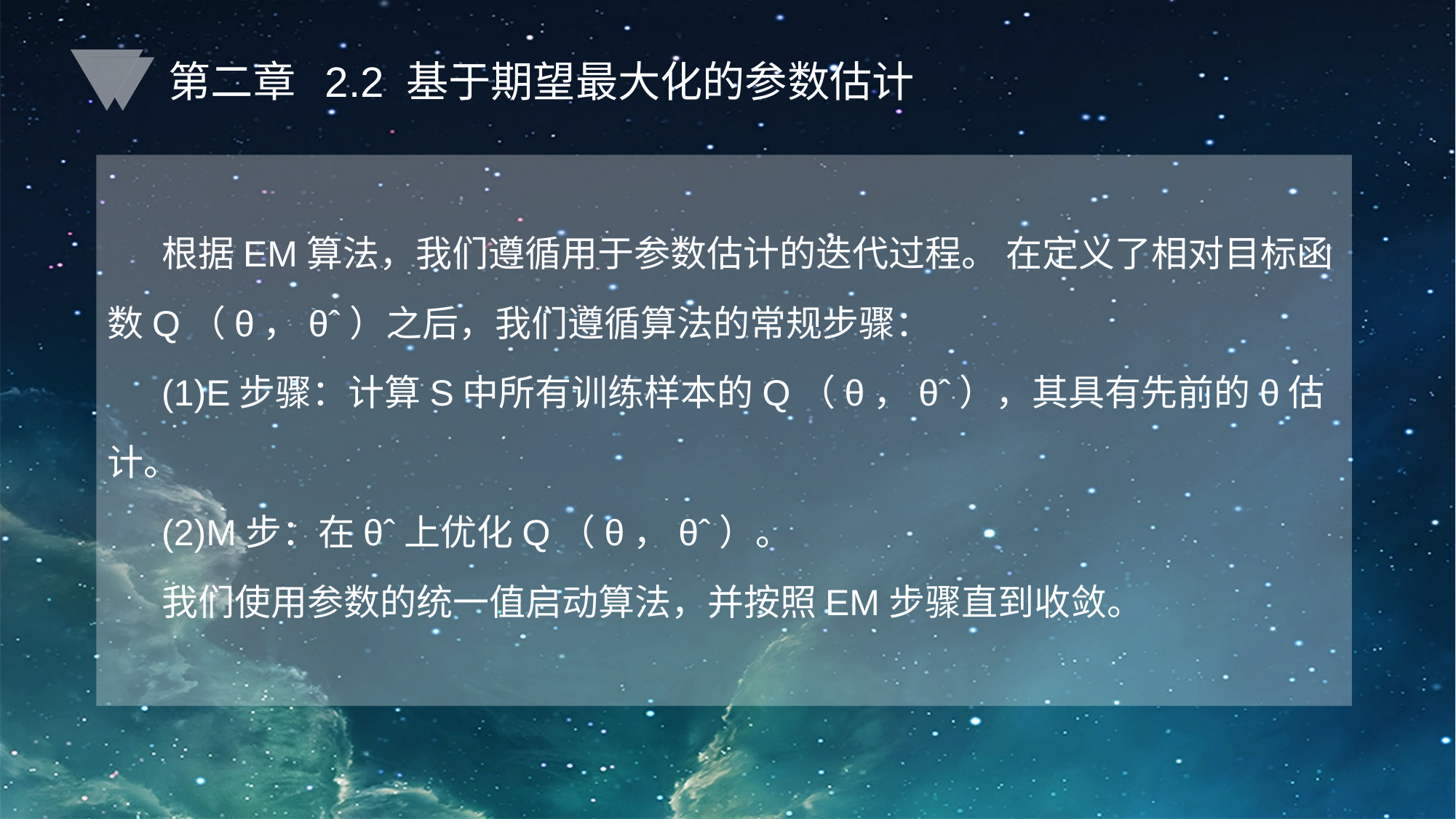

第二章  2.2 基于期望最大化的参数估计

根据EM算法，我们遵循用于参数估计的迭代过程。 在定义了相对目标函数Q（θ，θˆ）之后，我们遵循算法的常规步骤：
(1)E步骤：计算S中所有训练样本的Q（θ，θˆ），其具有先前的θ估计。
(2)M步：在θˆ上优化Q（θ，θˆ）。
我们使用参数的统一值启动算法，并按照EM步骤直到收敛。